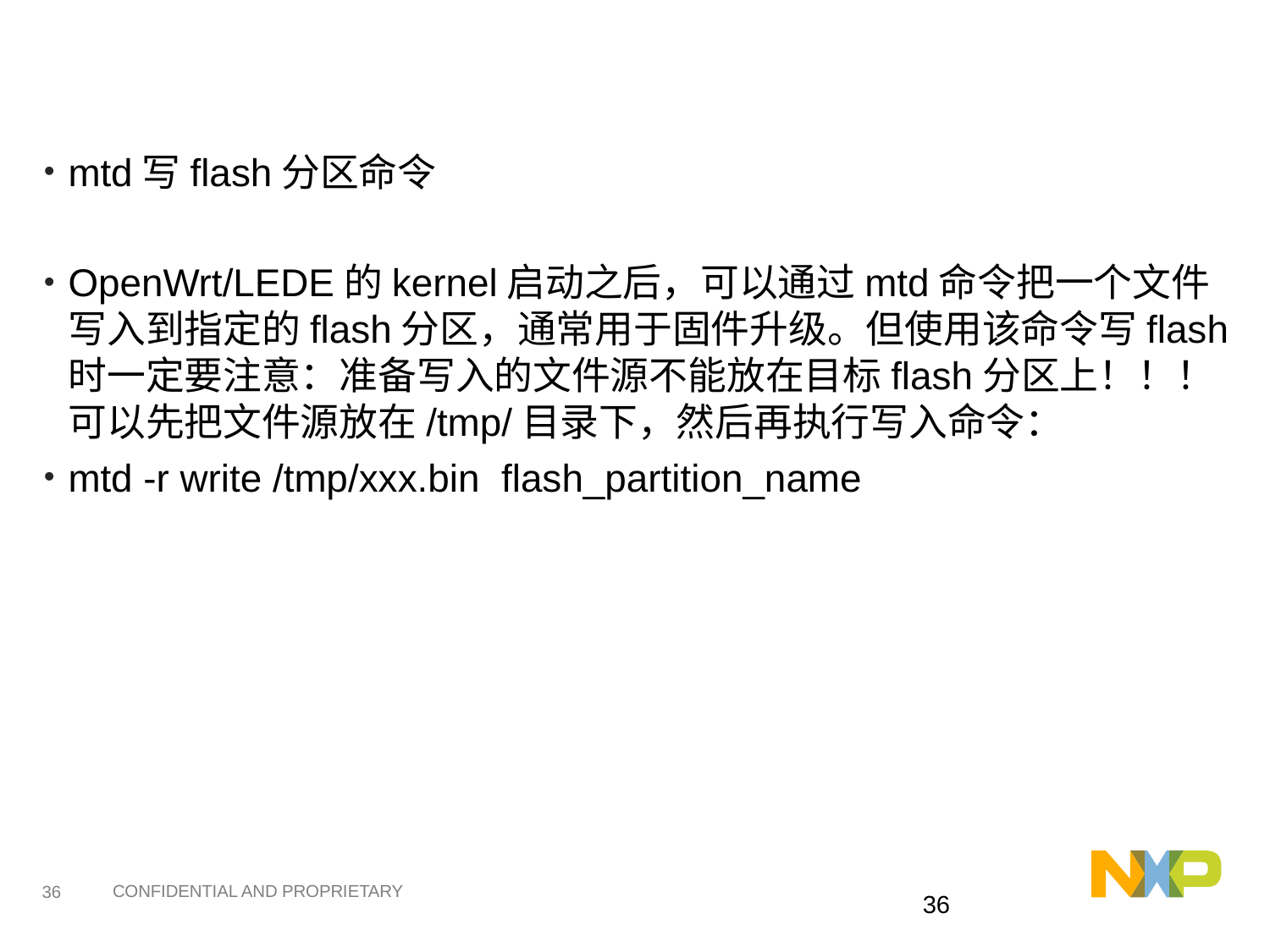

#
mtd写flash分区命令

OpenWrt/LEDE的kernel启动之后，可以通过mtd命令把一个文件写入到指定的flash分区，通常用于固件升级。但使用该命令写flash时一定要注意：准备写入的文件源不能放在目标flash分区上！！！可以先把文件源放在/tmp/目录下，然后再执行写入命令：
mtd -r write /tmp/xxx.bin  flash_partition_name
36